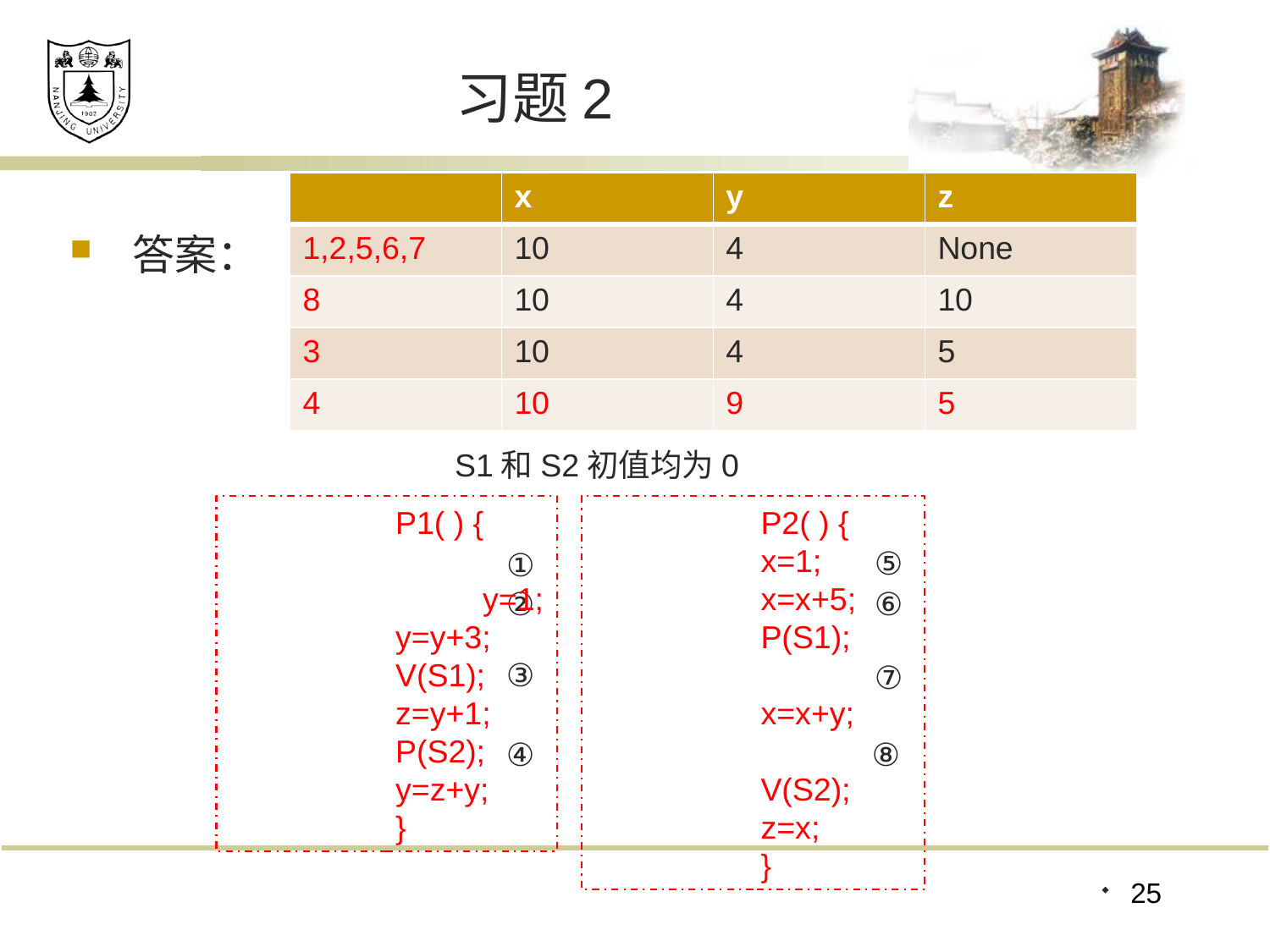

# 习题2
|  | x | y | z |
| --- | --- | --- | --- |
| 1,2,5,6,7 | 10 | 4 | None |
| 8 | 10 | 4 | 10 |
| 3 | 10 | 4 | 5 |
| 4 | 10 | 9 | 5 |
答案：
S1和S2初值均为0
P1( ) {
			y=1;
y=y+3;
V(S1);
z=y+1;
P(S2);
y=z+y;
}
P2( ) {
x=1;
x=x+5;
P(S1);
x=x+y;
V(S2);
z=x;
}
⑤
①
②
⑥
③
⑦
④
⑧
25